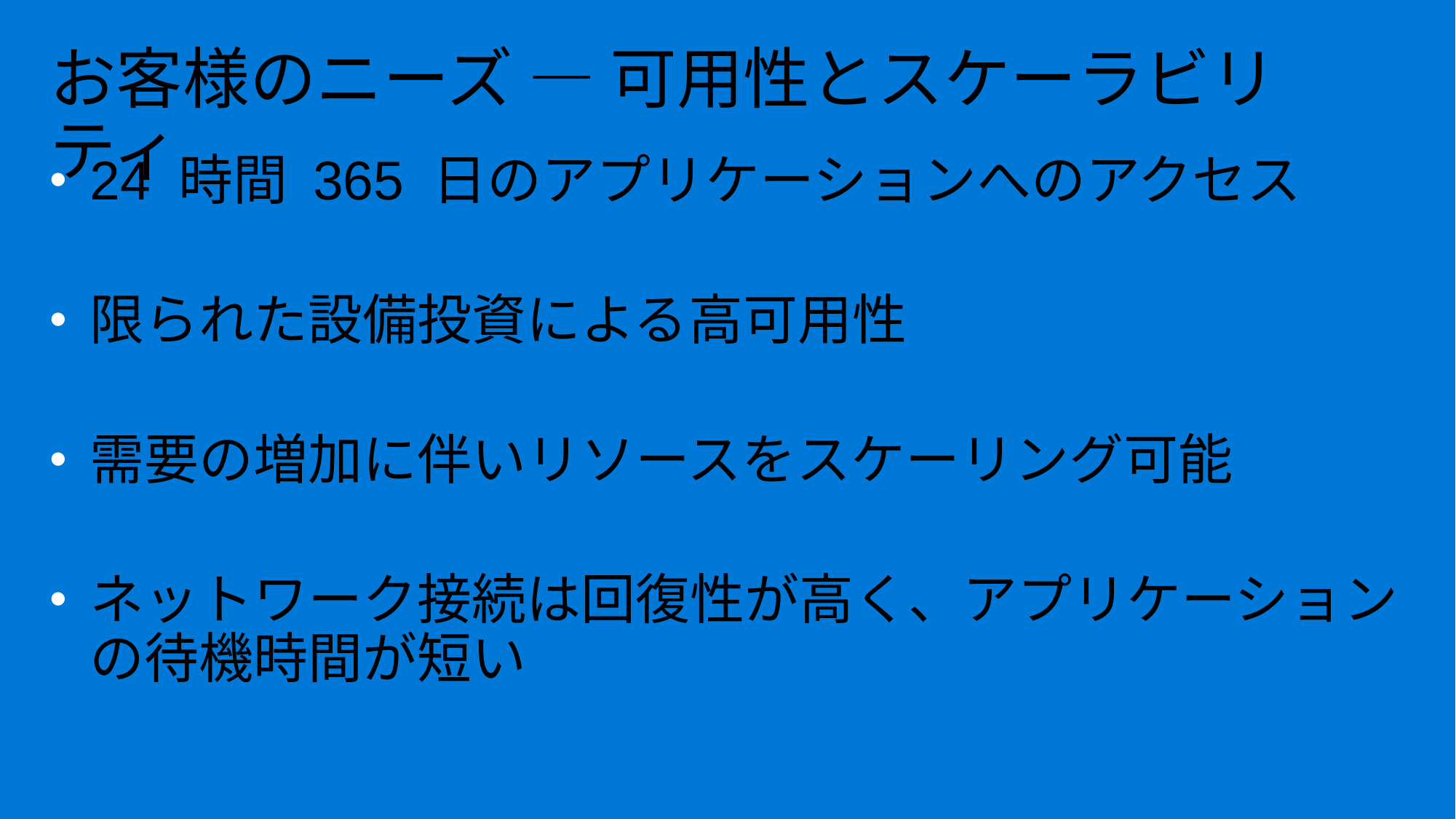

# お客様のニーズ — 可用性とスケーラビリティ
24 時間 365 日のアプリケーションへのアクセス

限られた設備投資による高可用性

需要の増加に伴いリソースをスケーリング可能

ネットワーク接続は回復性が高く、アプリケーションの待機時間が短い